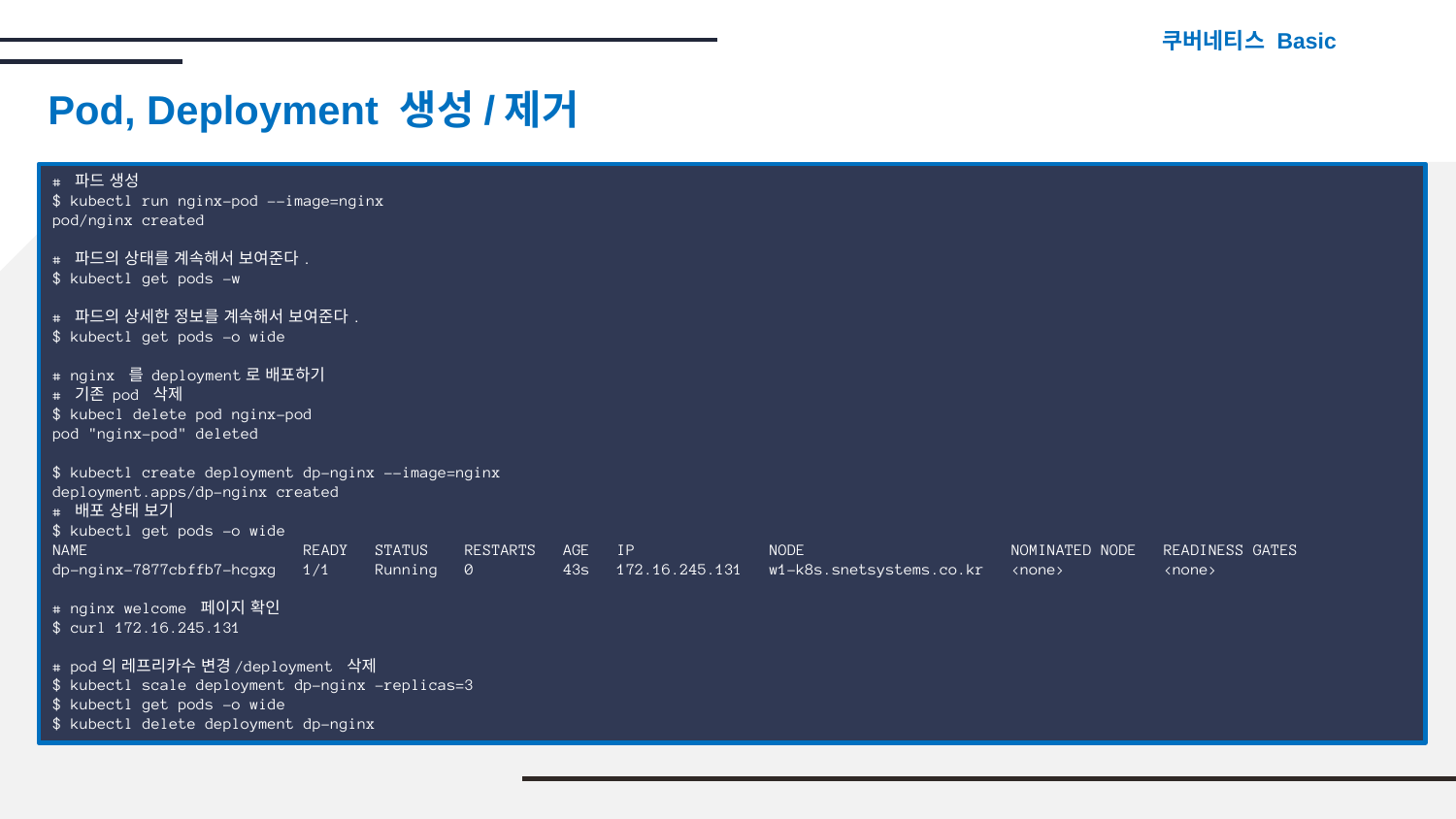

쿠버네티스 Basic
Pod, Deployment 생성/제거

# 파드 생성
$ kubectl run nginx-pod –-image=nginx
pod/nginx created

# 파드의 상태를 계속해서 보여준다.
$ kubectl get pods –w

# 파드의 상세한 정보를 계속해서 보여준다.
$ kubectl get pods –o wide

# nginx 를 deployment로 배포하기
# 기존 pod 삭제
$ kubecl delete pod nginx-pod
pod "nginx-pod" deleted

$ kubectl create deployment dp-nginx --image=nginx
deployment.apps/dp-nginx created
# 배포 상태 보기
$ kubectl get pods -o wide
NAME                        READY   STATUS    RESTARTS   AGE   IP               NODE                       NOMINATED NODE   READINESS GATES
dp-nginx-7877cbffb7-hcgxg   1/1     Running   0          43s   172.16.245.131   w1-k8s.snetsystems.co.kr   <none>           <none>

# nginx welcome 페이지 확인
$ curl 172.16.245.131

# pod의 레프리카수 변경/deployment 삭제
$ kubectl scale deployment dp-nginx –replicas=3
$ kubectl get pods –o wide
$ kubectl delete deployment dp-nginx